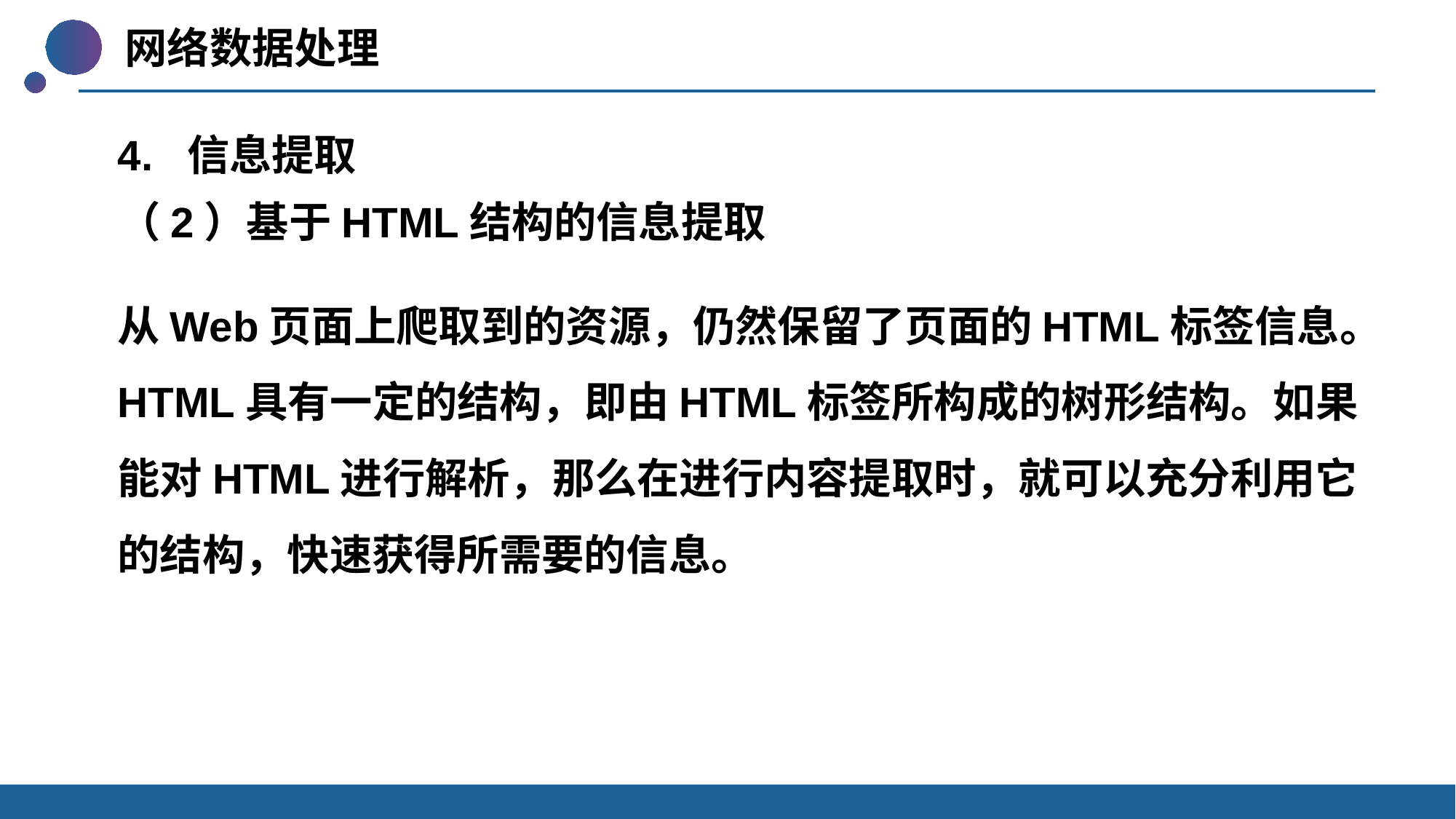

网络数据处理

4.  信息提取
（2）基于HTML结构的信息提取
从Web页面上爬取到的资源，仍然保留了页面的HTML标签信息。HTML具有一定的结构，即由HTML标签所构成的树形结构。如果能对HTML进行解析，那么在进行内容提取时，就可以充分利用它的结构，快速获得所需要的信息。